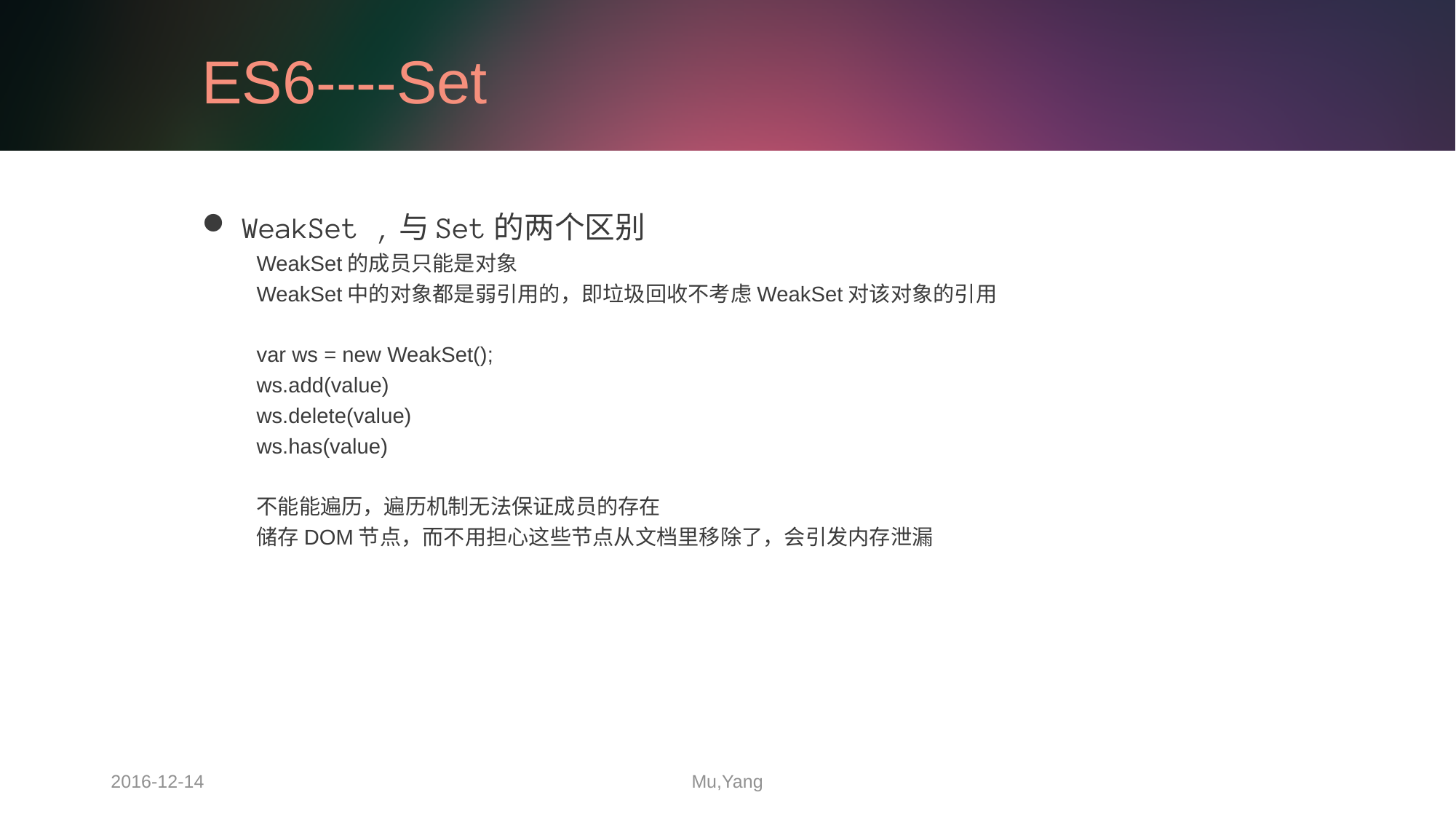

# ES6----Set
WeakSet ,与Set的两个区别
WeakSet的成员只能是对象
WeakSet中的对象都是弱引用的，即垃圾回收不考虑WeakSet对该对象的引用

var ws = new WeakSet();
ws.add(value)
ws.delete(value)
ws.has(value)

不能能遍历，遍历机制无法保证成员的存在
储存DOM节点，而不用担心这些节点从文档里移除了，会引发内存泄漏
2016-12-14
Mu,Yang
123